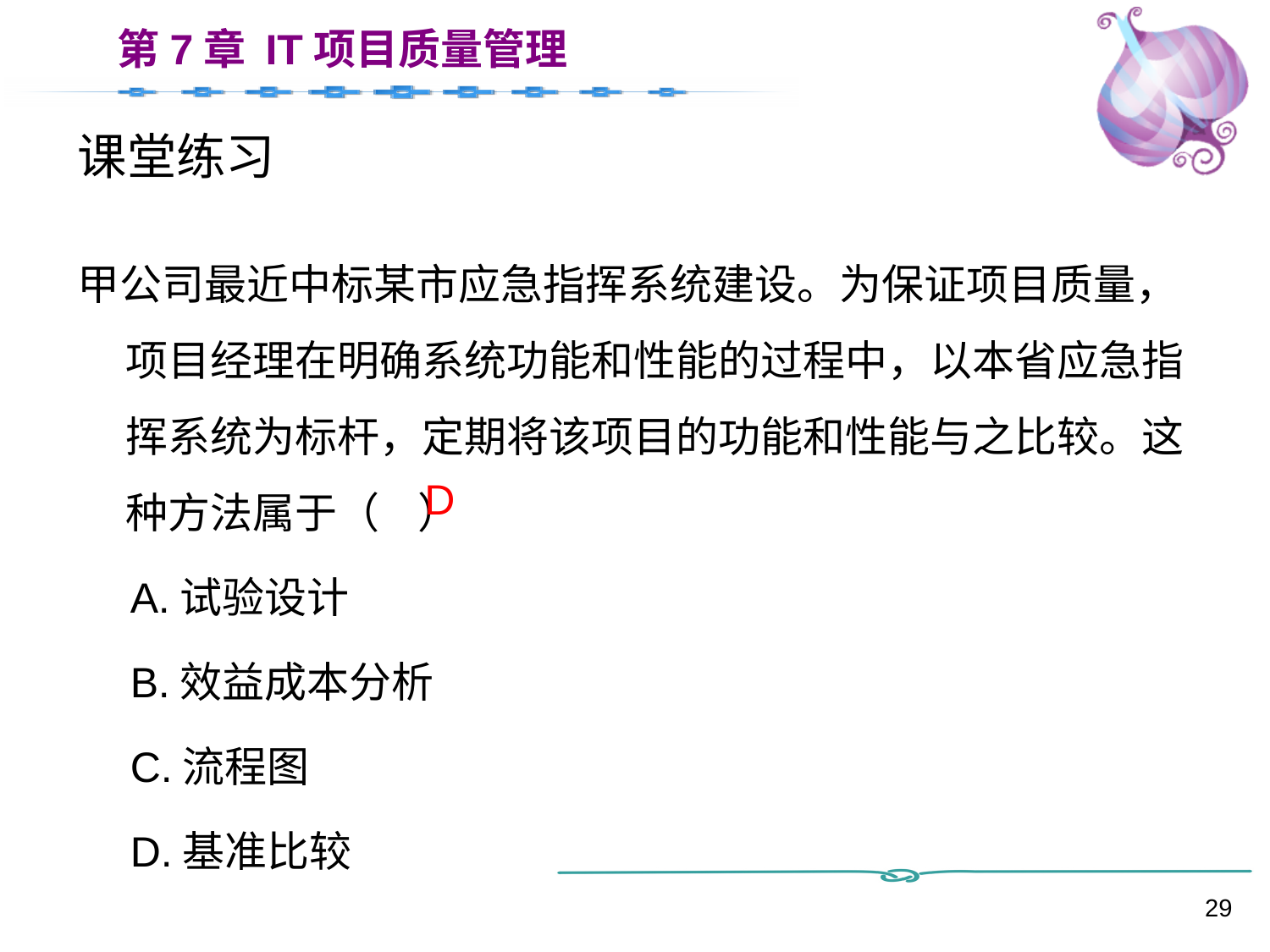

# 课堂练习
甲公司最近中标某市应急指挥系统建设。为保证项目质量，项目经理在明确系统功能和性能的过程中，以本省应急指挥系统为标杆，定期将该项目的功能和性能与之比较。这种方法属于（    ）
A.试验设计
B.效益成本分析
C.流程图
D.基准比较

D
29